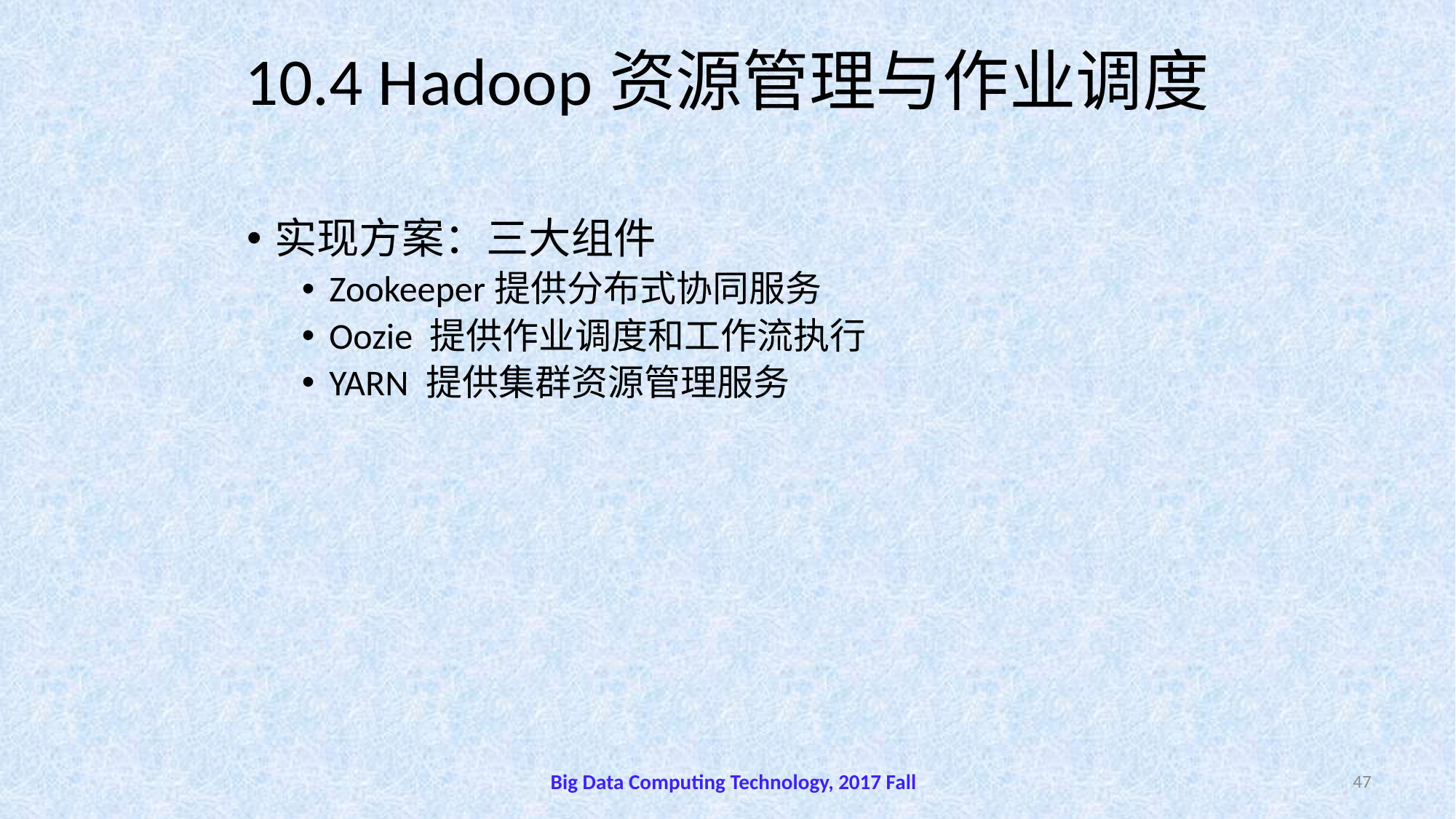

# 10.4 Hadoop资源管理与作业调度
实现方案：三大组件
Zookeeper提供分布式协同服务
Oozie 提供作业调度和工作流执行
YARN 提供集群资源管理服务
Big Data Computing Technology, 2017 Fall
47